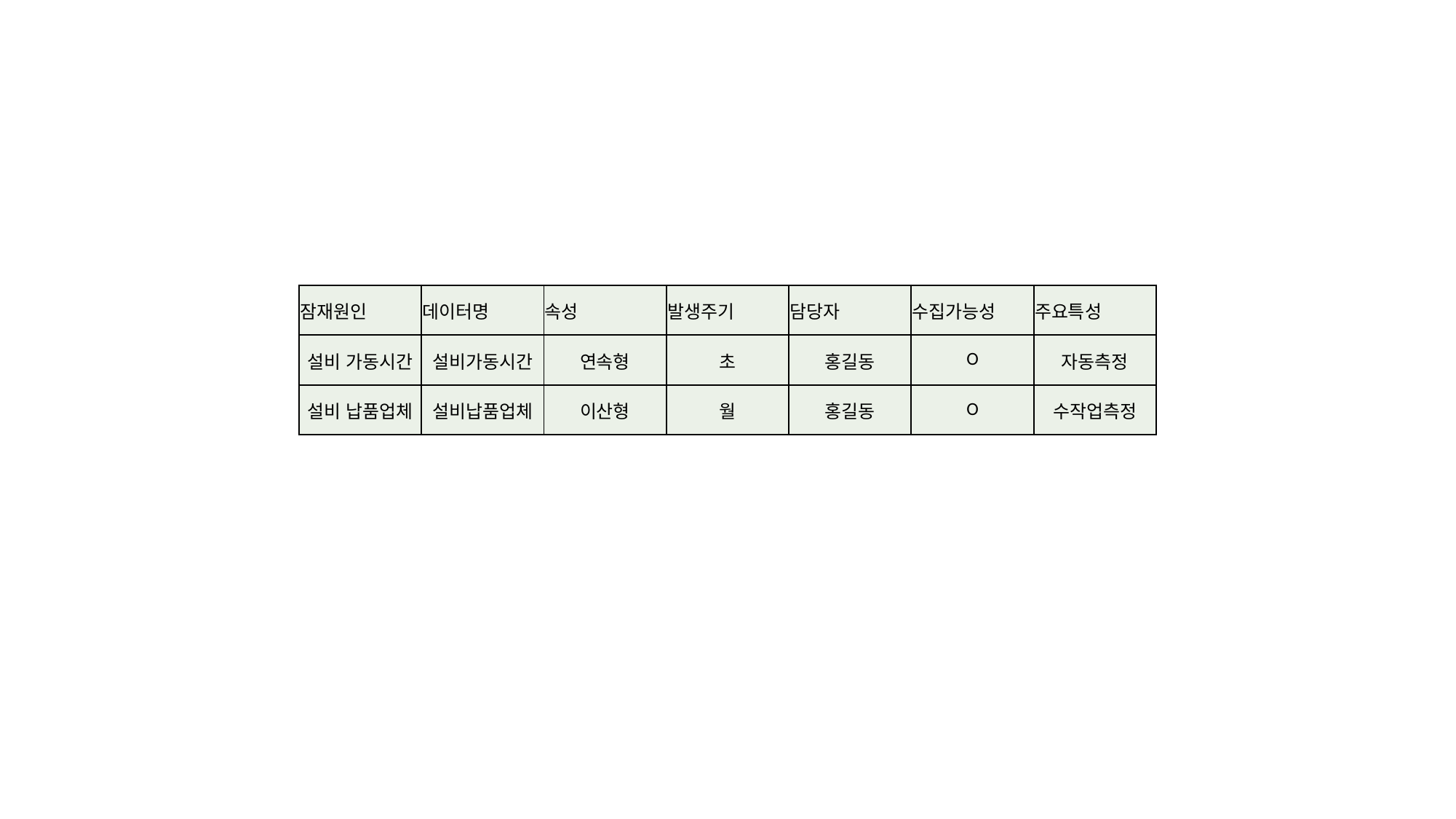

| 잠재원인 | 데이터명 | 속성 | 발생주기 | 담당자 | 수집가능성 | 주요특성 |
| --- | --- | --- | --- | --- | --- | --- |
| 설비 가동시간 | 설비가동시간 | 연속형 | 초 | 홍길동 | O | 자동측정 |
| 설비 납품업체 | 설비납품업체 | 이산형 | 월 | 홍길동 | O | 수작업측정 |